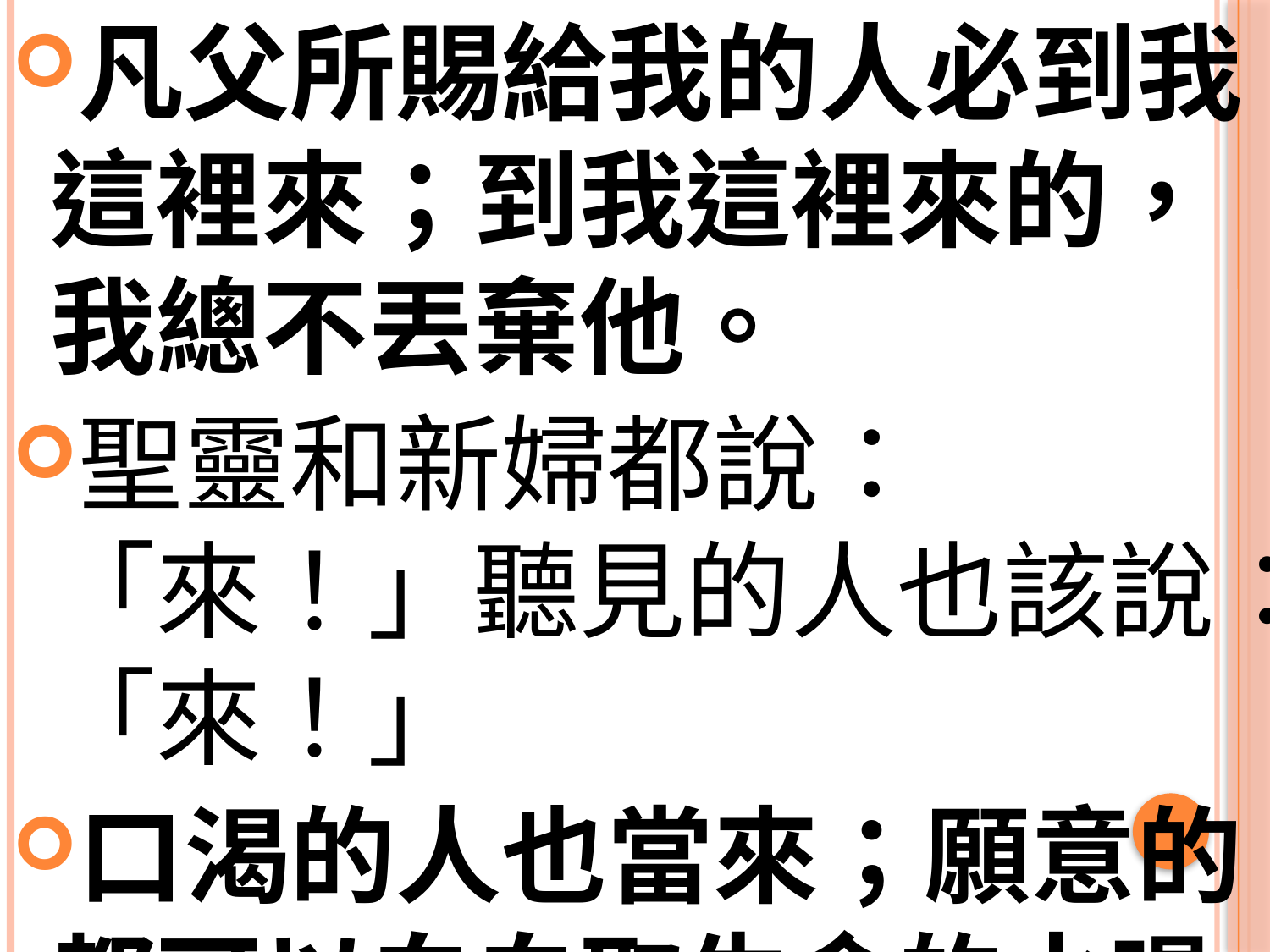

凡父所賜給我的人必到我這裡來；到我這裡來的，我總不丟棄他。
聖靈和新婦都說：「來！」聽見的人也該說：「來！」
口渴的人也當來；願意的，都可以白白取生命的水喝。